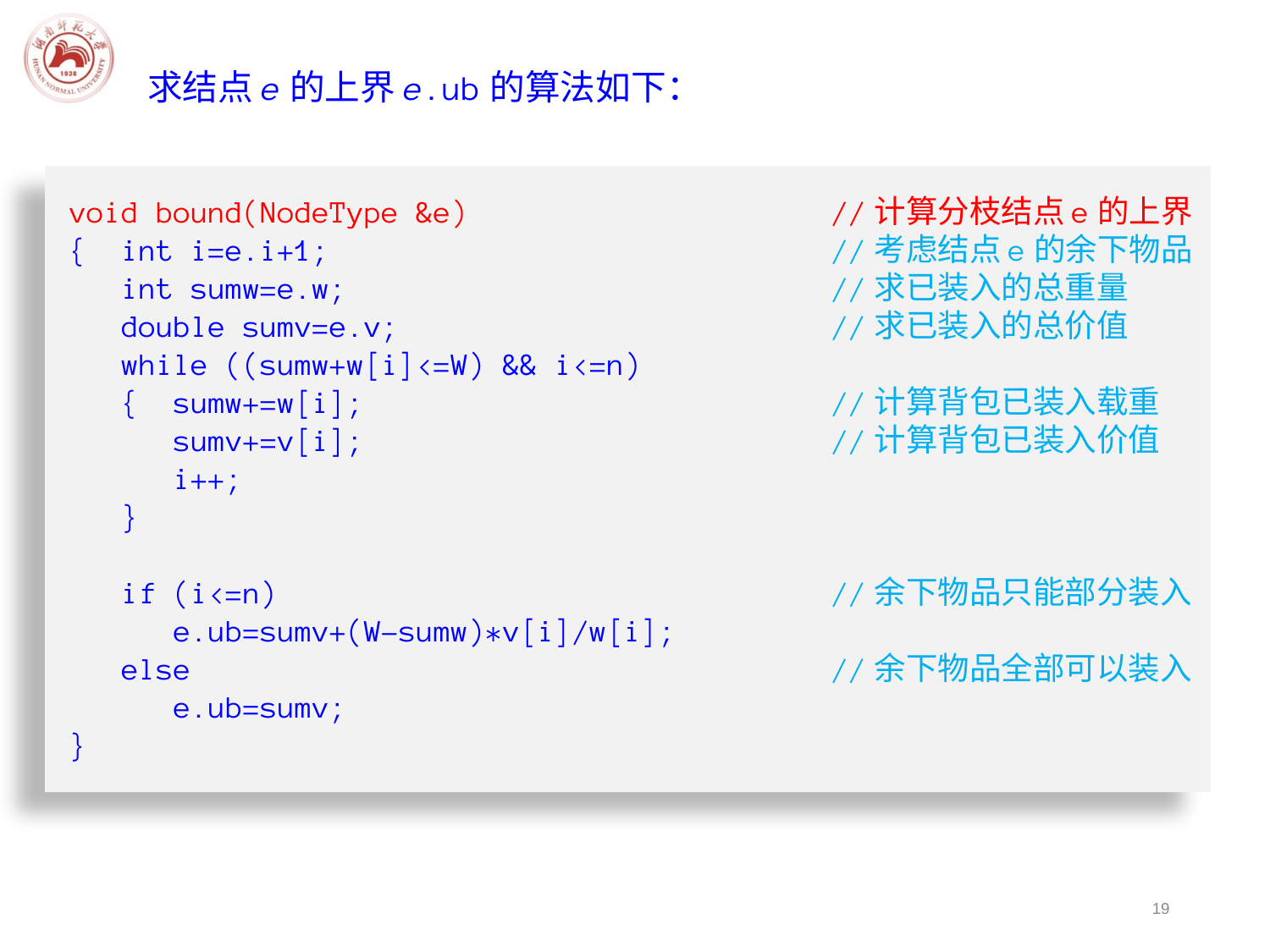

求结点e的上界e.ub的算法如下：
void bound(NodeType &e)			//计算分枝结点e的上界
{  int i=e.i+1;				//考虑结点e的余下物品
   int sumw=e.w;				//求已装入的总重量
   double sumv=e.v;				//求已装入的总价值
   while ((sumw+w[i]<=W) && i<=n)
   {  sumw+=w[i];				//计算背包已装入载重
      sumv+=v[i];				//计算背包已装入价值
      i++;
   }
   if (i<=n)					//余下物品只能部分装入
      e.ub=sumv+(W-sumw)*v[i]/w[i];
   else						//余下物品全部可以装入
      e.ub=sumv;
}
19